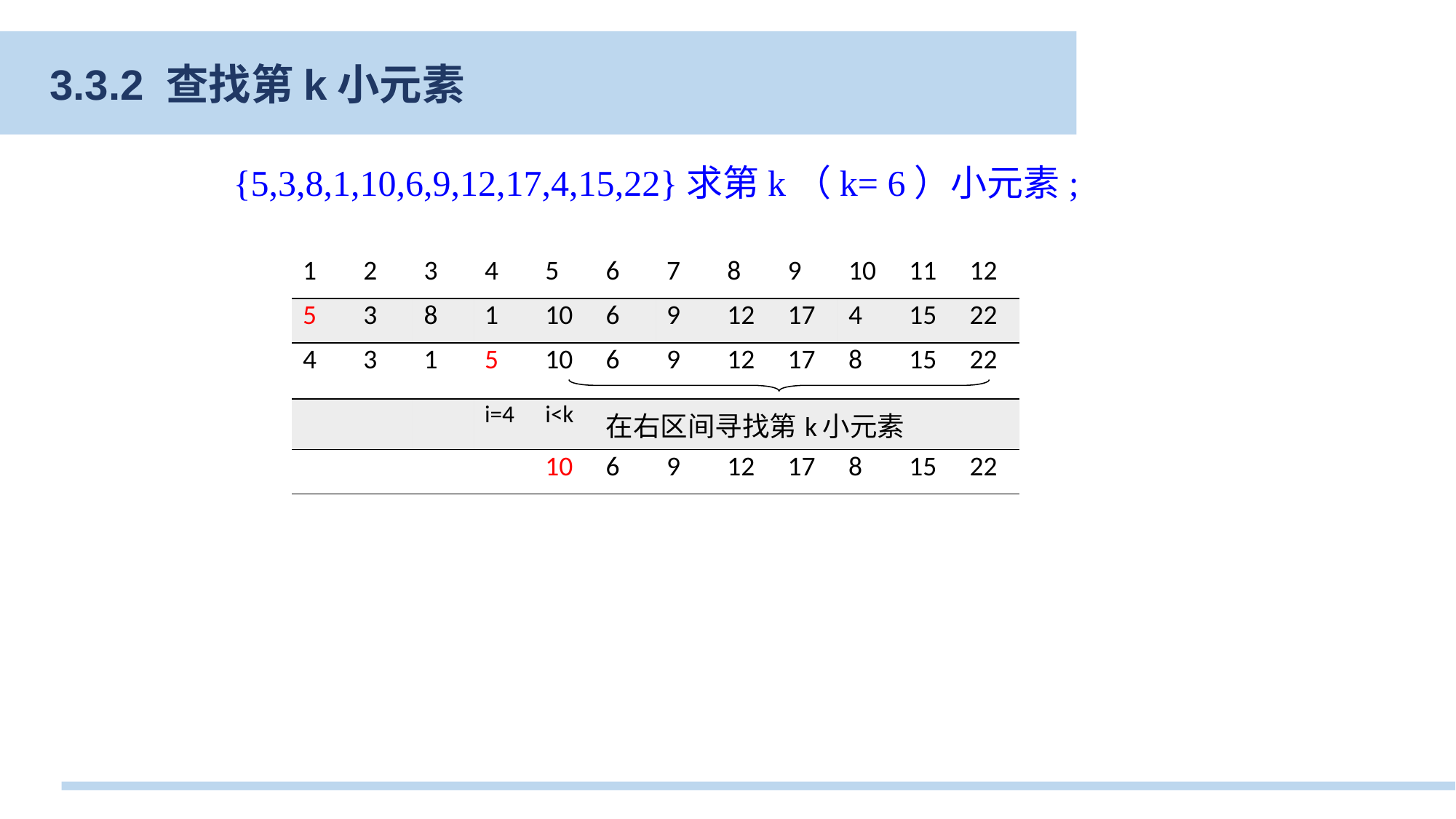

3.3.2 查找第k小元素
{5,3,8,1,10,6,9,12,17,4,15,22}求第k（k= 6）小元素;

| 1 | 2 | 3 | 4 | 5 | 6 | 7 | 8 | 9 | 10 | 11 | 12 |
| --- | --- | --- | --- | --- | --- | --- | --- | --- | --- | --- | --- |
| 5 | 3 | 8 | 1 | 10 | 6 | 9 | 12 | 17 | 4 | 15 | 22 |
| 4 | 3 | 1 | 5 | 10 | 6 | 9 | 12 | 17 | 8 | 15 | 22 |
|  |  |  | i=4 | i<k | 在右区间寻找第k小元素 |  |  |  |  |  |  |
|  |  |  |  | 10 | 6 | 9 | 12 | 17 | 8 | 15 | 22 |